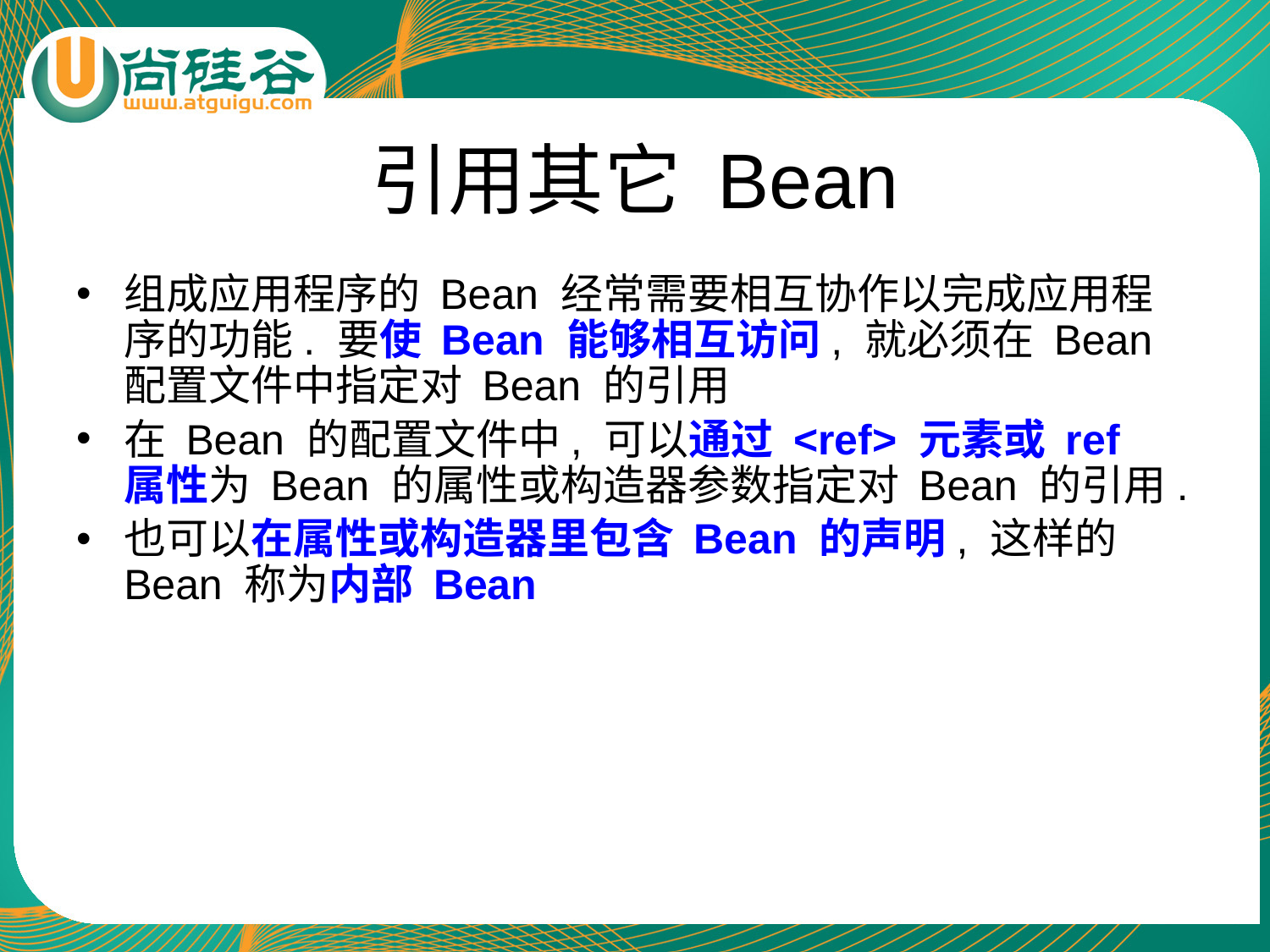

# 引用其它 Bean
组成应用程序的 Bean 经常需要相互协作以完成应用程序的功能. 要使 Bean 能够相互访问, 就必须在 Bean 配置文件中指定对 Bean 的引用
在 Bean 的配置文件中, 可以通过 <ref> 元素或 ref  属性为 Bean 的属性或构造器参数指定对 Bean 的引用.
也可以在属性或构造器里包含 Bean 的声明, 这样的 Bean 称为内部 Bean